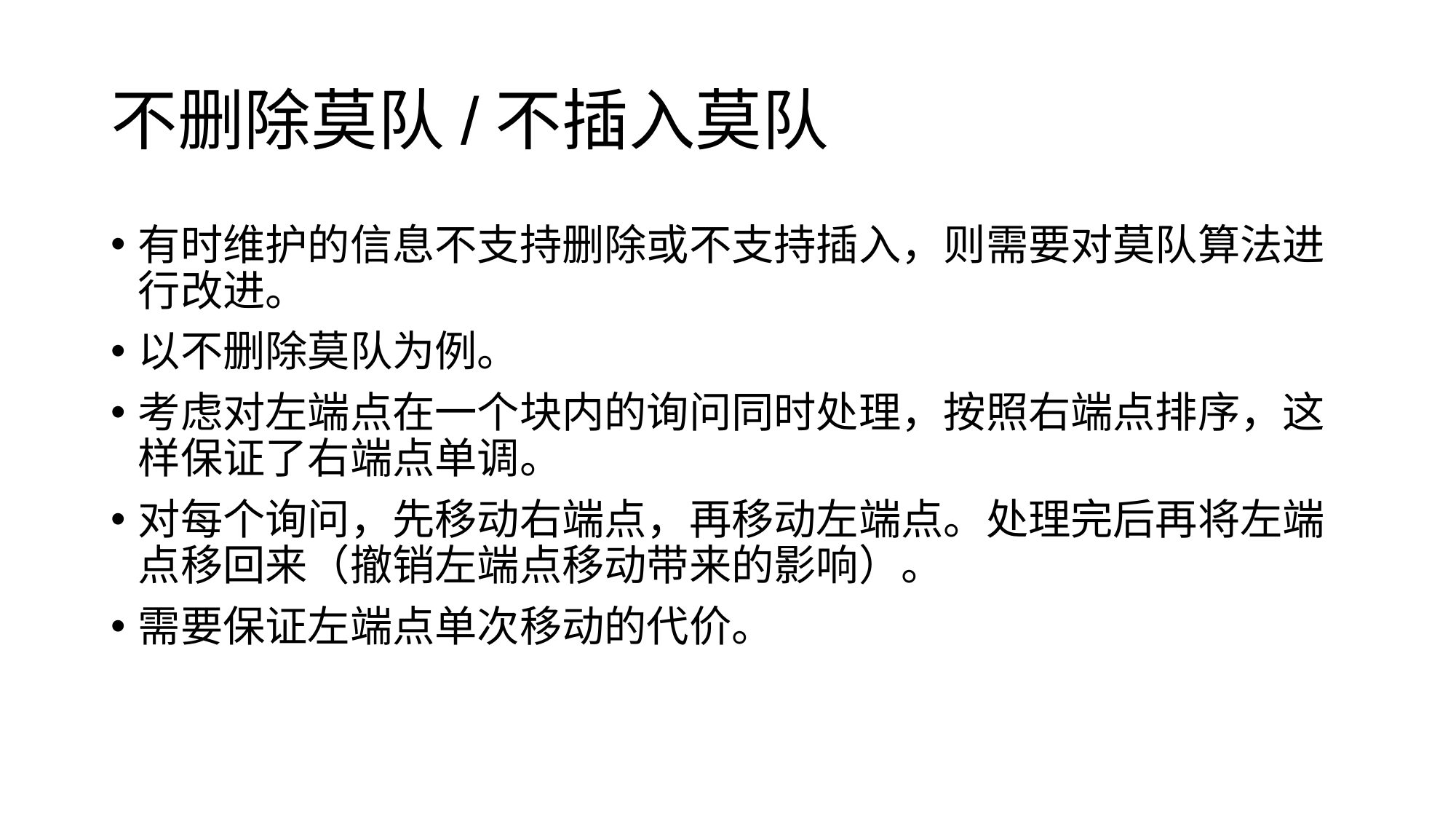

# 不删除莫队/不插入莫队
有时维护的信息不支持删除或不支持插入，则需要对莫队算法进行改进。
以不删除莫队为例。
考虑对左端点在一个块内的询问同时处理，按照右端点排序，这样保证了右端点单调。
对每个询问，先移动右端点，再移动左端点。处理完后再将左端点移回来（撤销左端点移动带来的影响）。
需要保证左端点单次移动的代价。